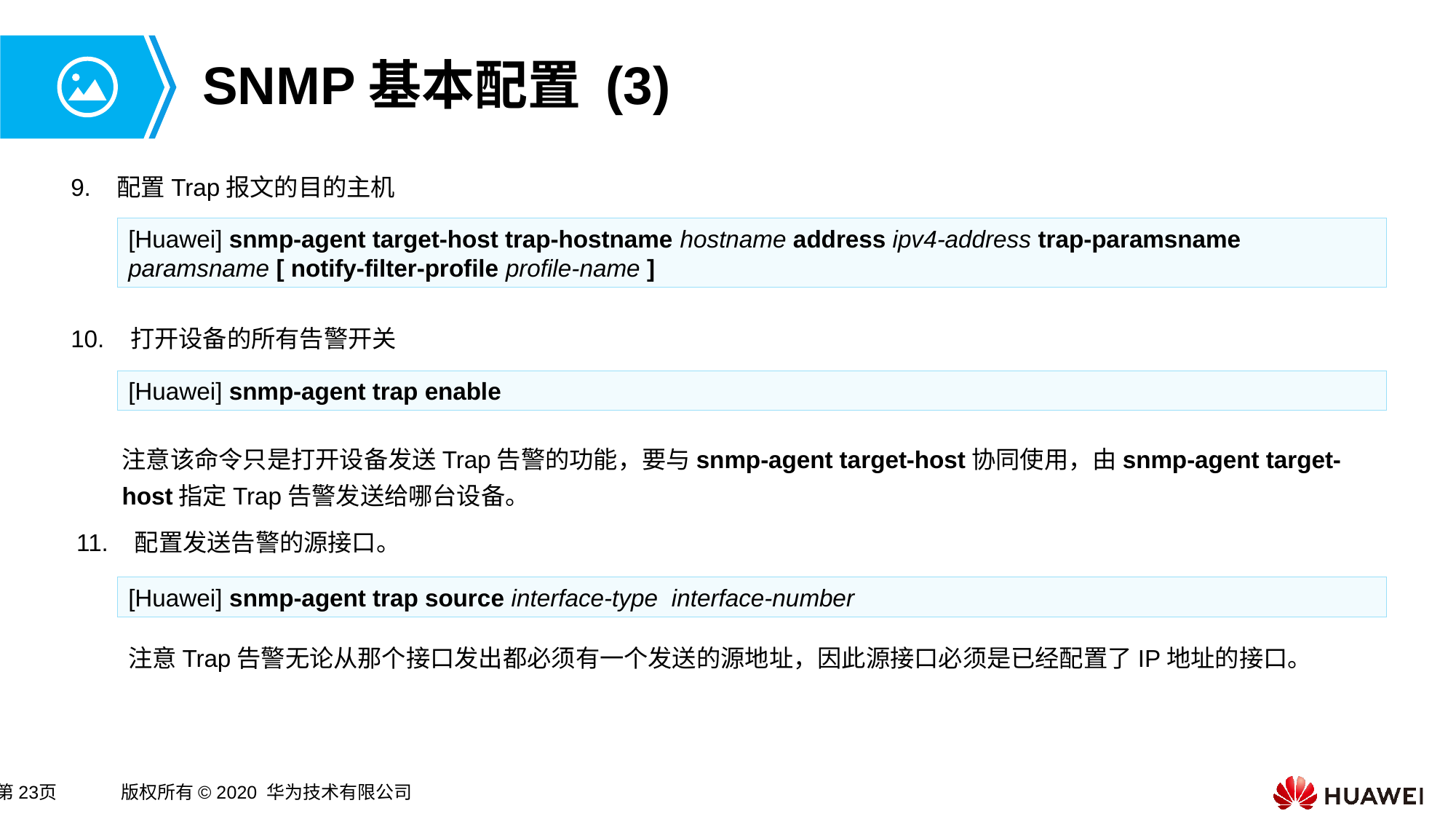

# SNMP基本配置 (3)
9.   配置Trap报文的目的主机
[Huawei] snmp-agent target-host trap-hostname hostname address ipv4-address trap-paramsname paramsname [ notify-filter-profile profile-name ]
10.   打开设备的所有告警开关
[Huawei] snmp-agent trap enable
注意该命令只是打开设备发送Trap告警的功能，要与snmp-agent target-host协同使用，由snmp-agent target-host指定Trap告警发送给哪台设备。
11.   配置发送告警的源接口。
[Huawei] snmp-agent trap source interface-type  interface-number
注意Trap告警无论从那个接口发出都必须有一个发送的源地址，因此源接口必须是已经配置了IP地址的接口。